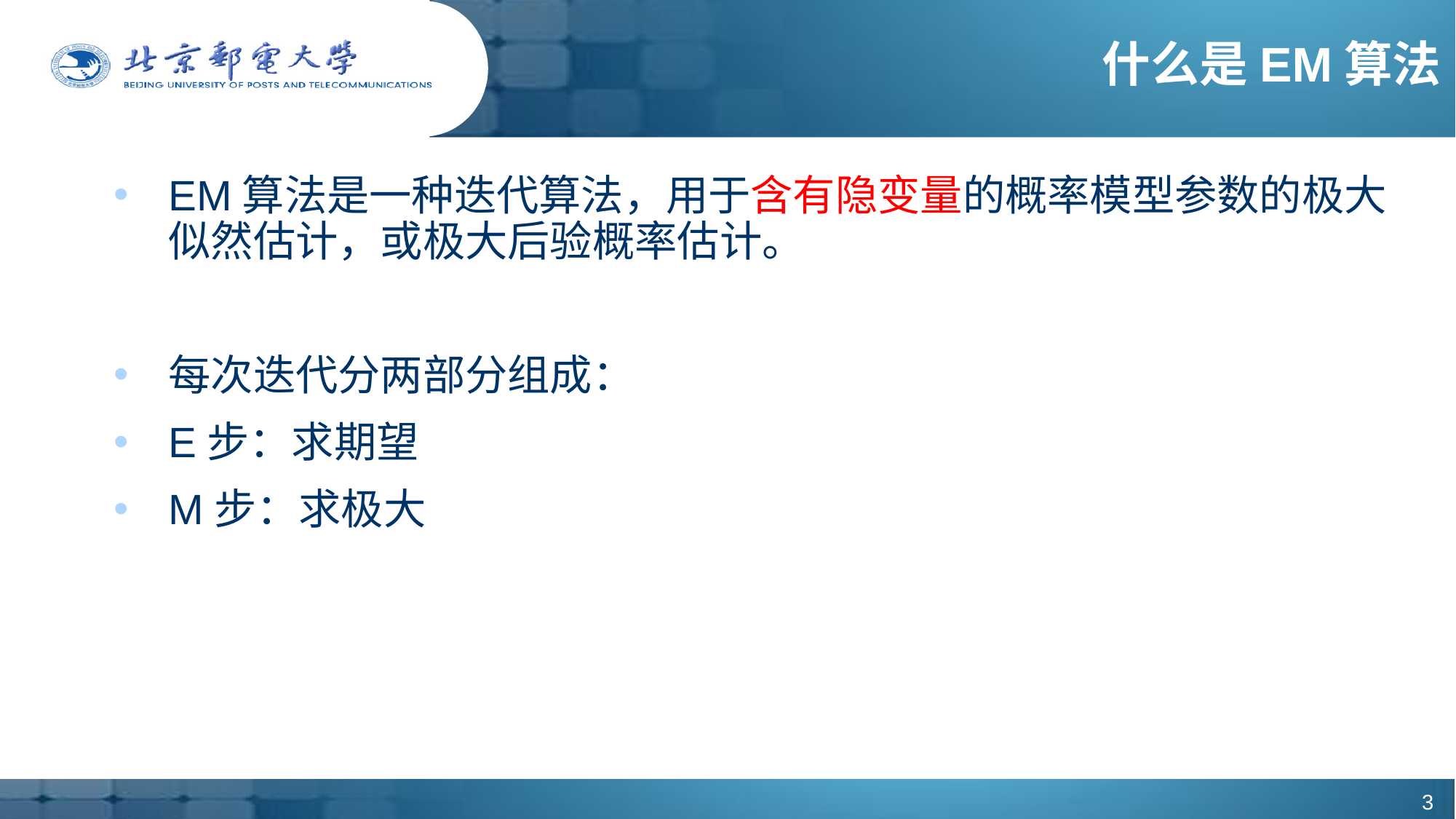

# 什么是EM算法
EM算法是一种迭代算法，用于含有隐变量的概率模型参数的极大似然估计，或极大后验概率估计。

每次迭代分两部分组成：
E步：求期望
M步：求极大